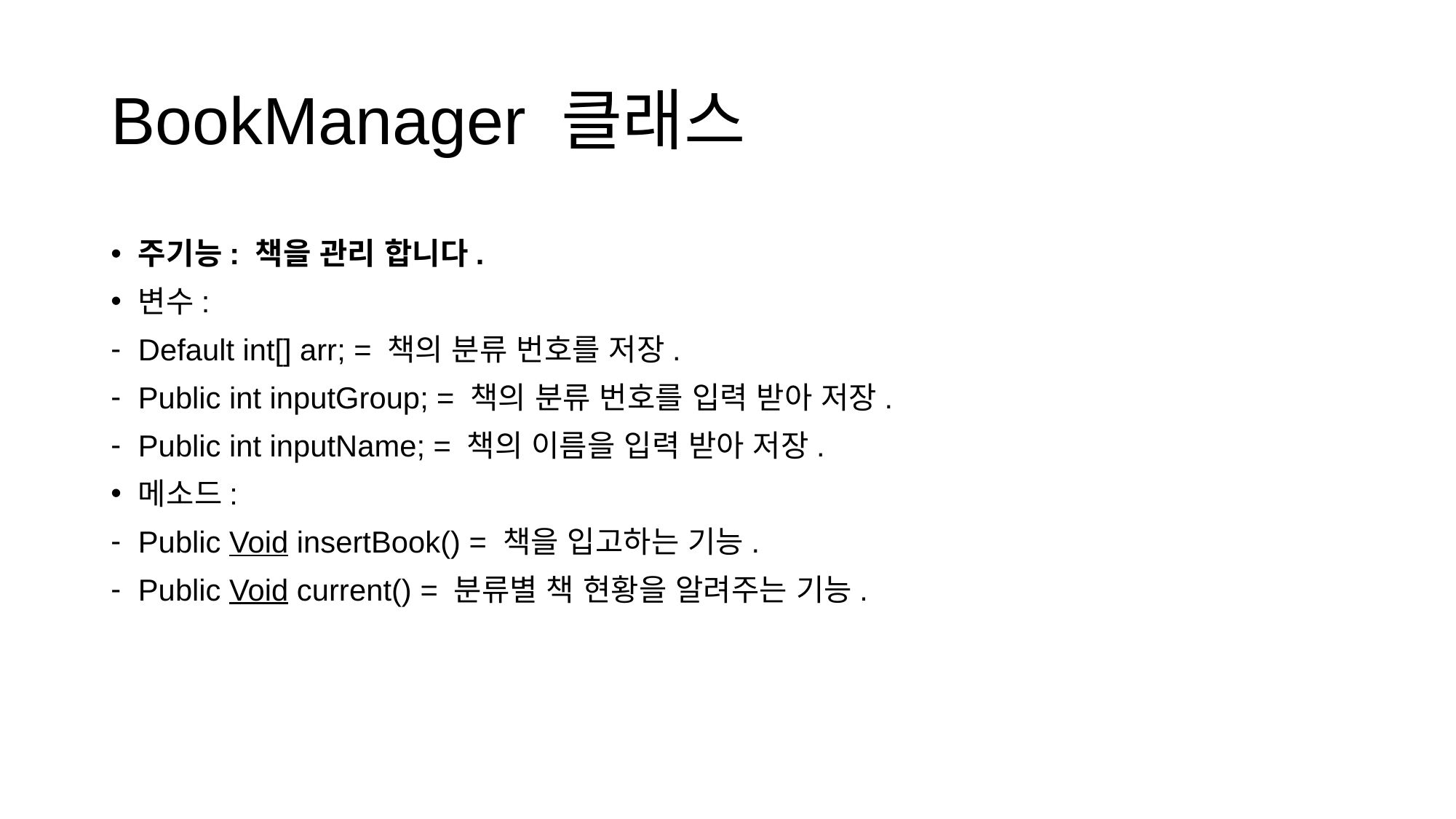

# BookManager 클래스
주기능: 책을 관리 합니다.
변수:
Default int[] arr; = 책의 분류 번호를 저장.
Public int inputGroup; = 책의 분류 번호를 입력 받아 저장.
Public int inputName; = 책의 이름을 입력 받아 저장.
메소드:
Public Void insertBook() = 책을 입고하는 기능.
Public Void current() = 분류별 책 현황을 알려주는 기능.